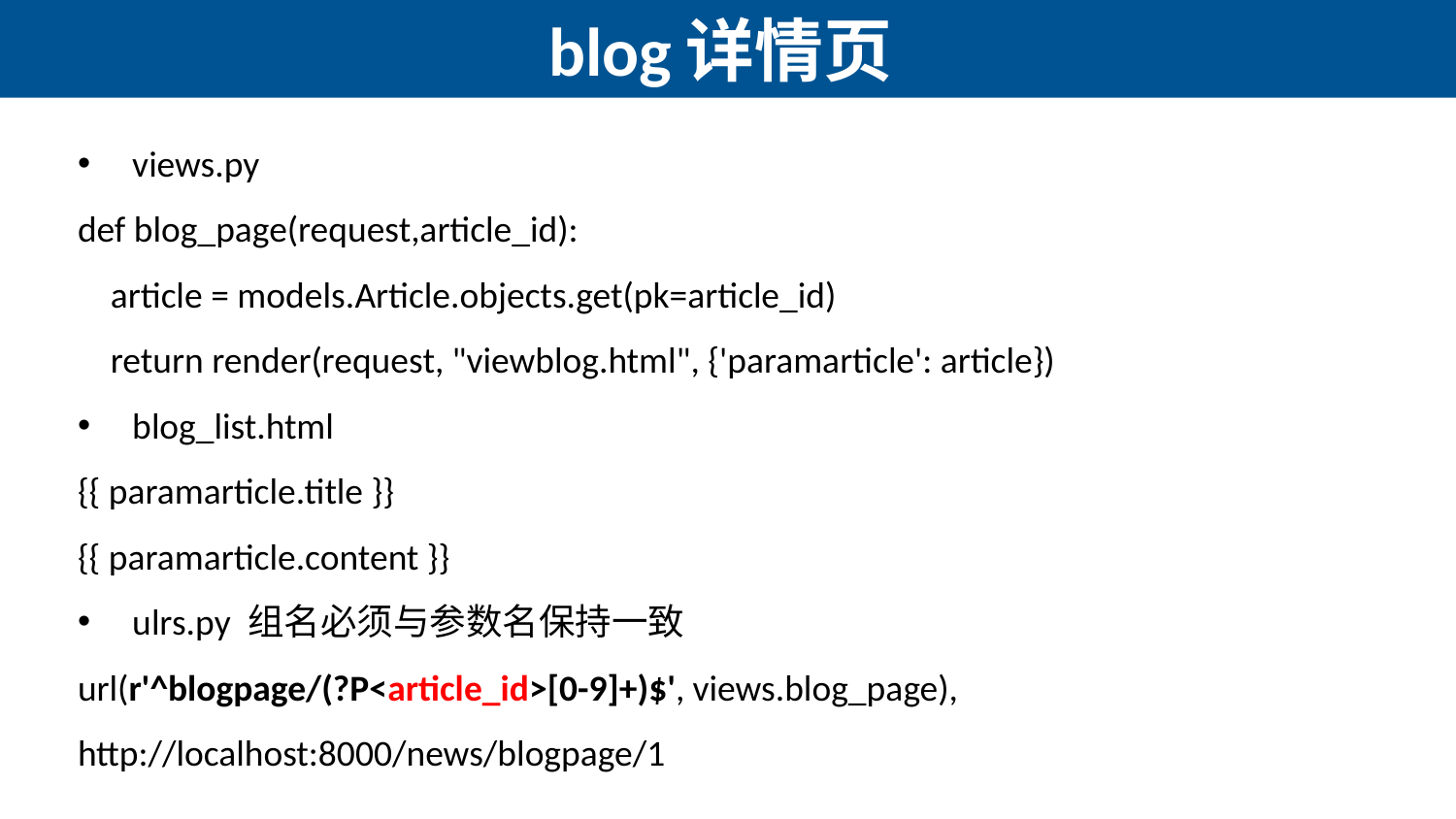

# blog详情页
views.py
def blog_page(request,article_id):
    article = models.Article.objects.get(pk=article_id)
    return render(request, "viewblog.html", {'paramarticle': article})
blog_list.html
{{ paramarticle.title }}
{{ paramarticle.content }}
ulrs.py 组名必须与参数名保持一致
url(r'^blogpage/(?P<article_id>[0-9]+)$', views.blog_page),
http://localhost:8000/news/blogpage/1